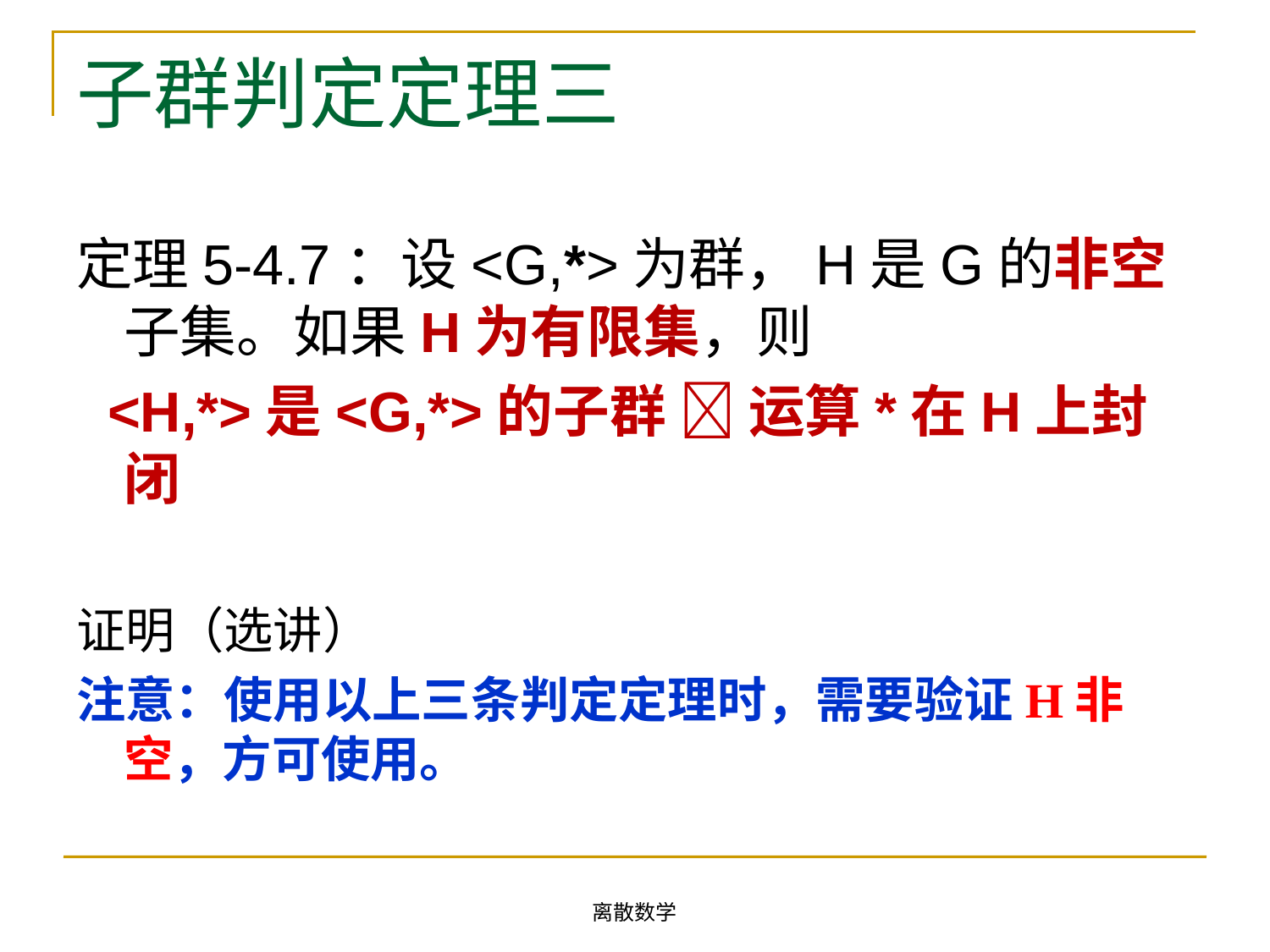

# 子群判定定理三
定理5-4.7：设<G,*>为群，H是G的非空子集。如果H为有限集，则
  <H,*>是<G,*>的子群 ⇔ 运算*在H上封闭

证明（选讲）
注意：使用以上三条判定定理时，需要验证H非空，方可使用。

6
离散数学